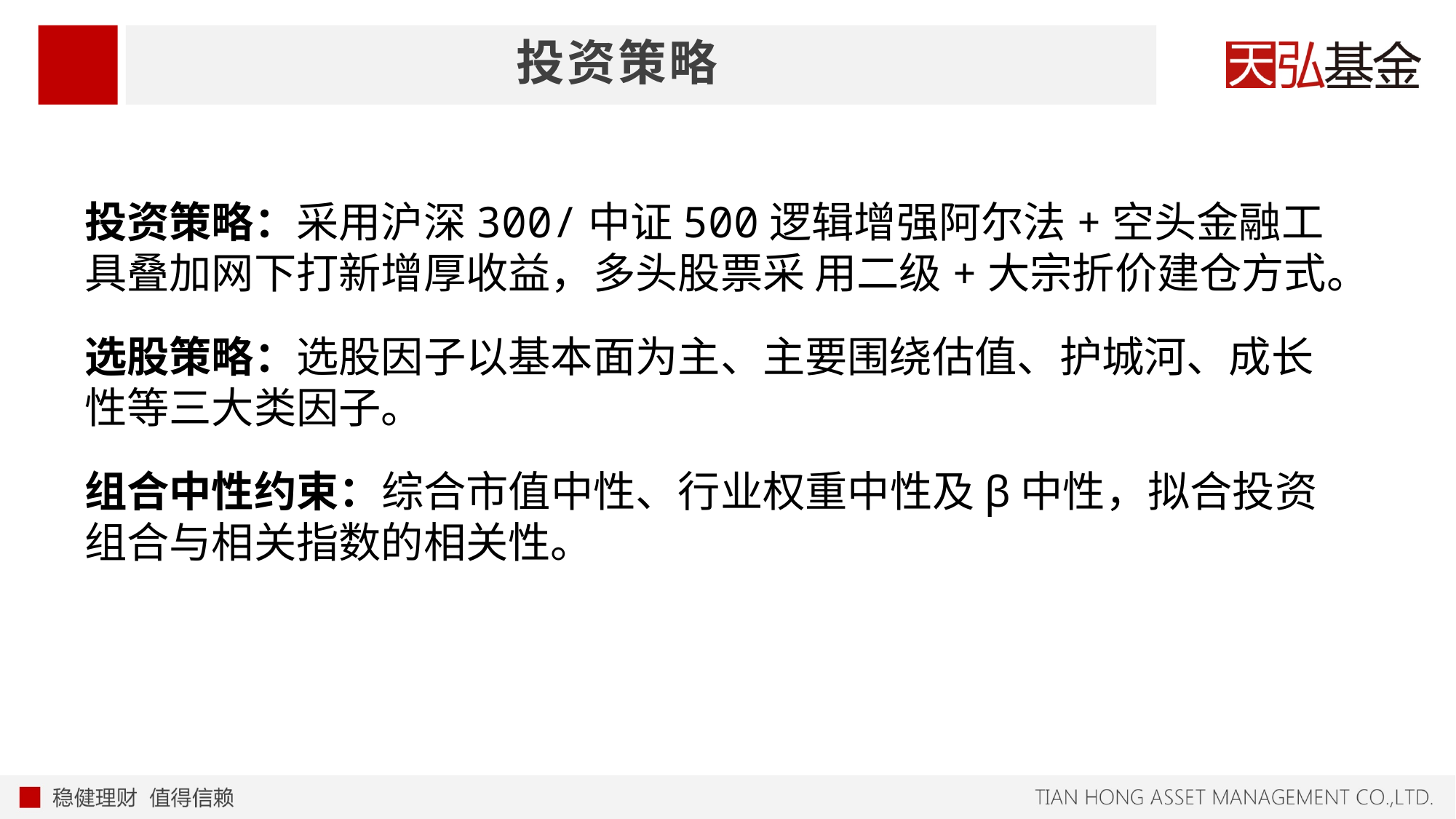

# 投资策略
投资策略：采用沪深300/中证500逻辑增强阿尔法+空头金融工具叠加网下打新增厚收益，多头股票采 用二级+大宗折价建仓方式。
选股策略：选股因子以基本面为主、主要围绕估值、护城河、成长性等三大类因子。
组合中性约束：综合市值中性、行业权重中性及β中性，拟合投资组合与相关指数的相关性。